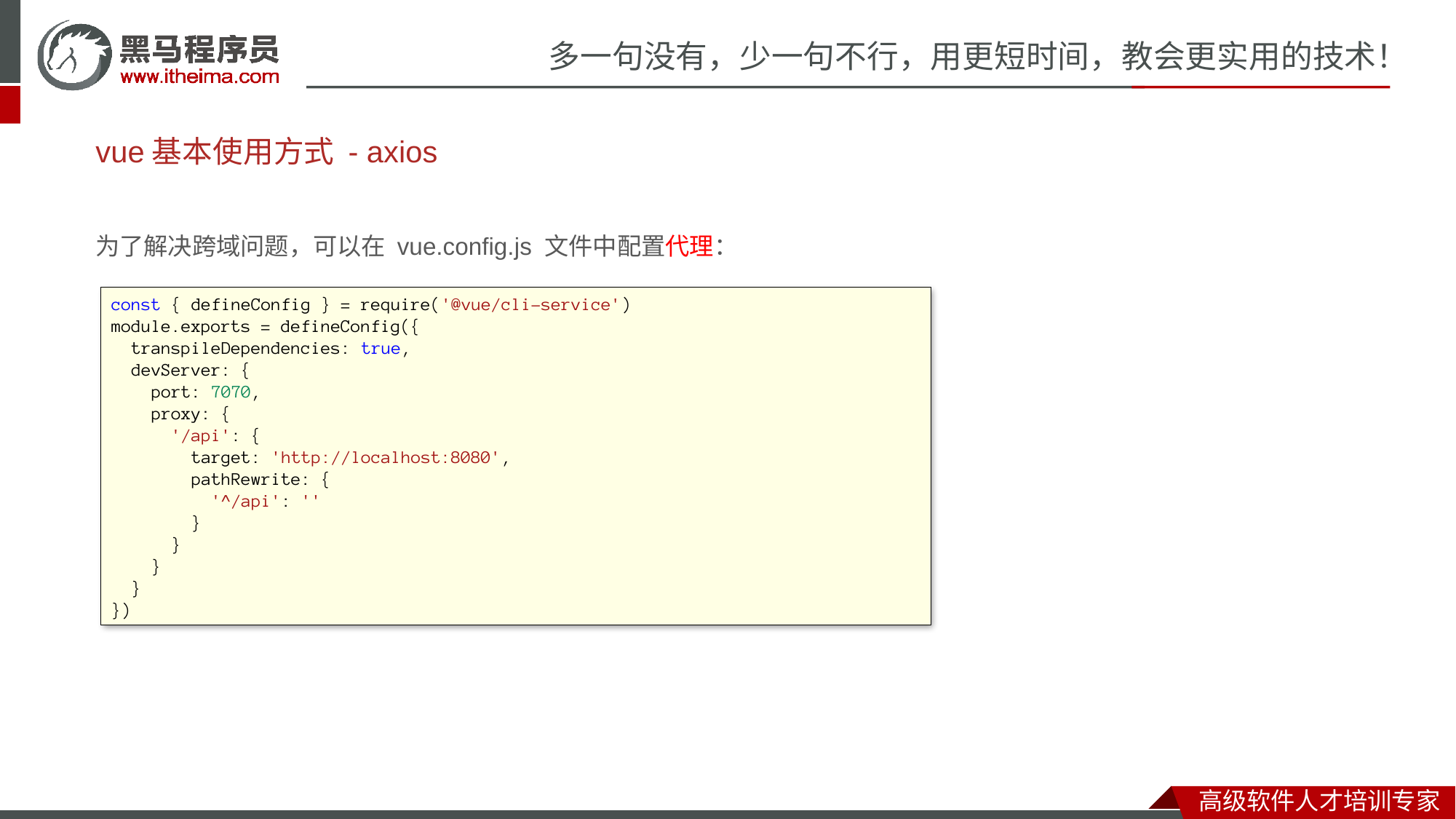

# vue基本使用方式 - axios
为了解决跨域问题，可以在 vue.config.js 文件中配置代理：
const { defineConfig } = require('@vue/cli-service')
module.exports = defineConfig({
  transpileDependencies: true,
  devServer: {
    port: 7070,
    proxy: {
      '/api': {
        target: 'http://localhost:8080',
        pathRewrite: {
          '^/api': ''
        }
      }
    }
  }
})